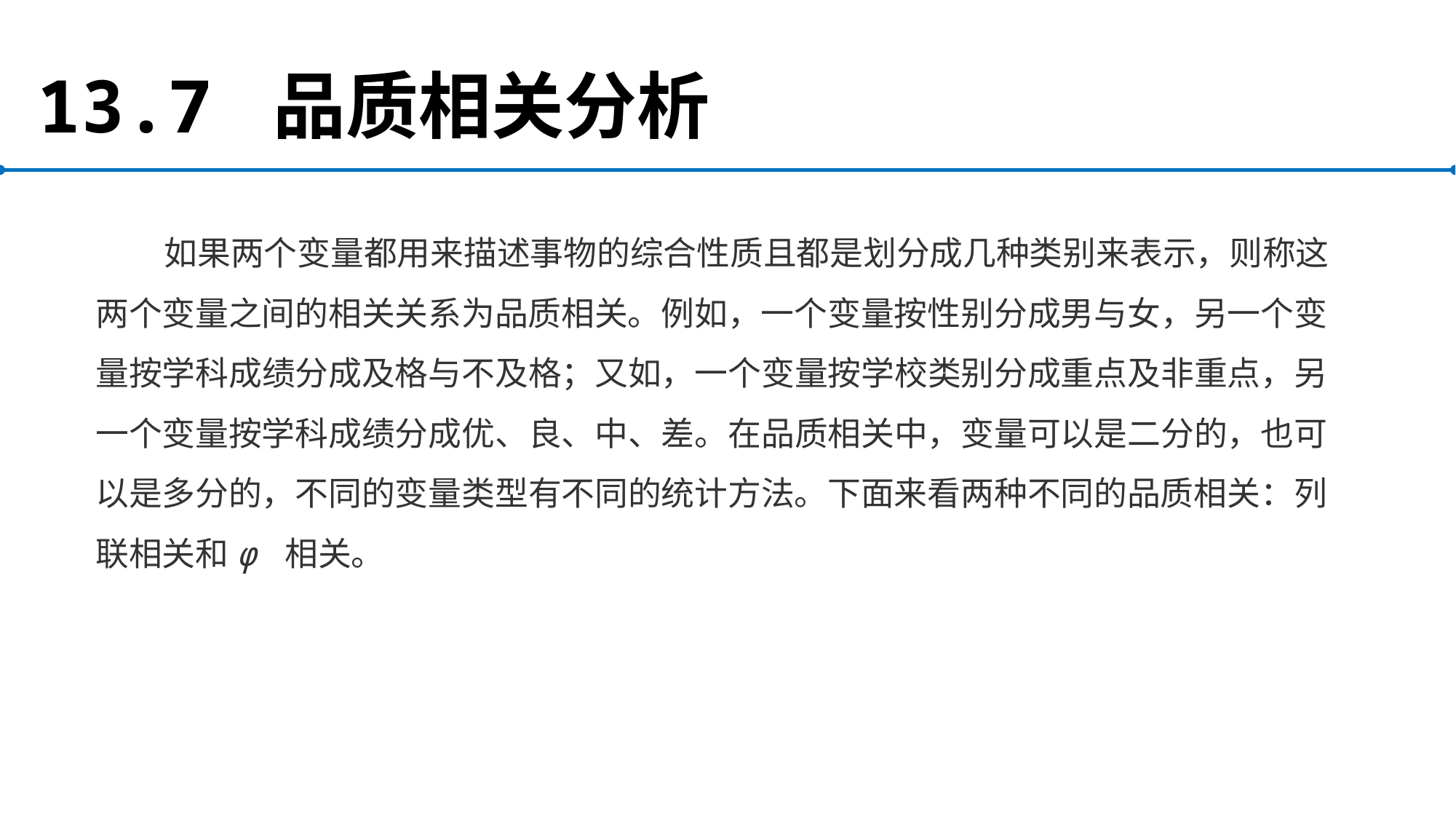

# 13.7 品质相关分析
如果两个变量都用来描述事物的综合性质且都是划分成几种类别来表示，则称这两个变量之间的相关关系为品质相关。例如，一个变量按性别分成男与女，另一个变量按学科成绩分成及格与不及格；又如，一个变量按学校类别分成重点及非重点，另一个变量按学科成绩分成优、良、中、差。在品质相关中，变量可以是二分的，也可以是多分的，不同的变量类型有不同的统计方法。下面来看两种不同的品质相关：列联相关和φ 相关。